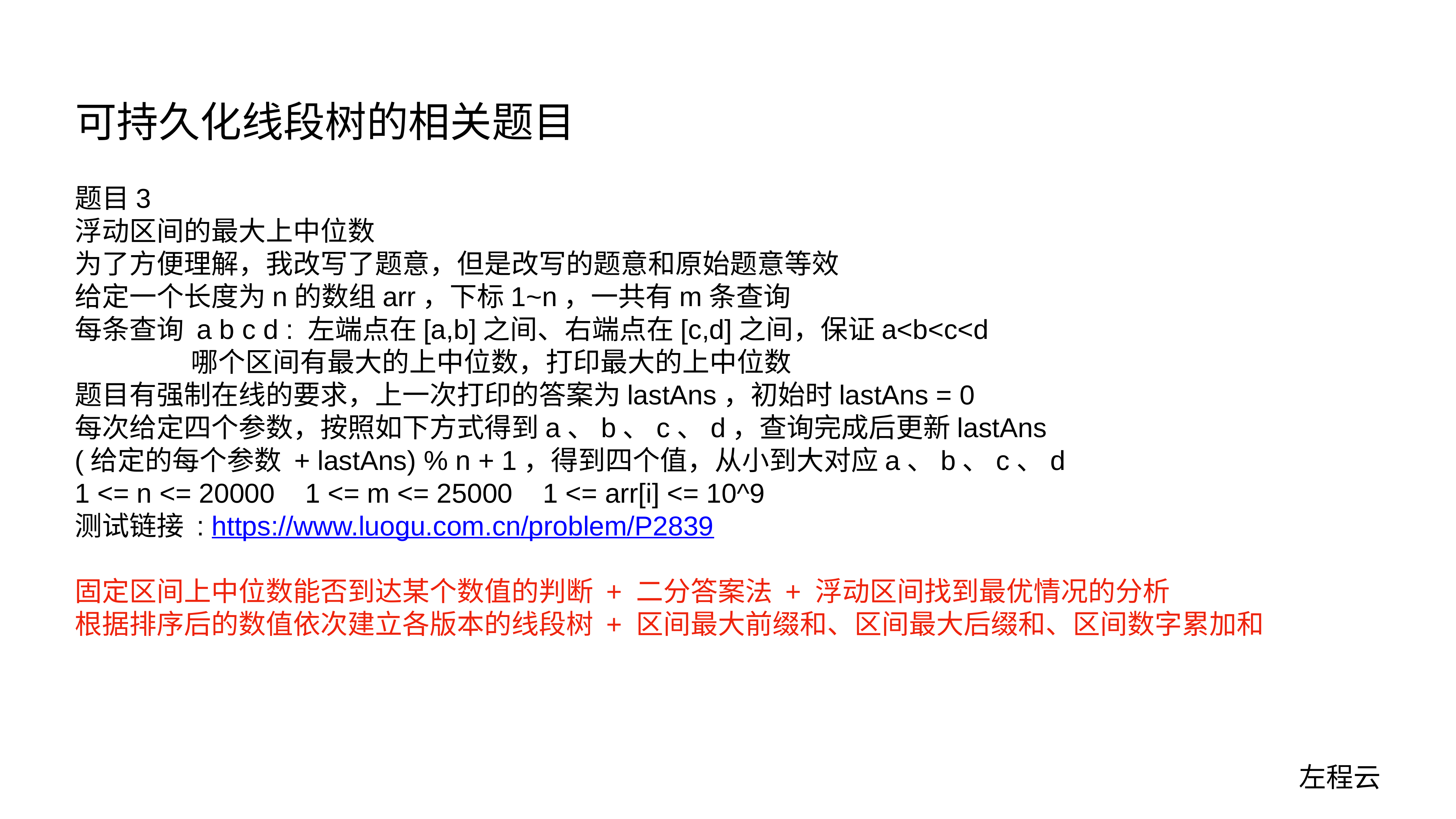

# 可持久化线段树的相关题目
题目3
浮动区间的最大上中位数
为了方便理解，我改写了题意，但是改写的题意和原始题意等效
给定一个长度为n的数组arr，下标1~n，一共有m条查询
每条查询 a b c d : 左端点在[a,b]之间、右端点在[c,d]之间，保证a<b<c<d
                  哪个区间有最大的上中位数，打印最大的上中位数
题目有强制在线的要求，上一次打印的答案为lastAns，初始时lastAns = 0
每次给定四个参数，按照如下方式得到a、b、c、d，查询完成后更新lastAns
(给定的每个参数 + lastAns) % n + 1，得到四个值，从小到大对应a、b、c、d
1 <= n <= 20000    1 <= m <= 25000    1 <= arr[i] <= 10^9
测试链接 : https://www.luogu.com.cn/problem/P2839

固定区间上中位数能否到达某个数值的判断 + 二分答案法 + 浮动区间找到最优情况的分析
根据排序后的数值依次建立各版本的线段树 + 区间最大前缀和、区间最大后缀和、区间数字累加和
左程云